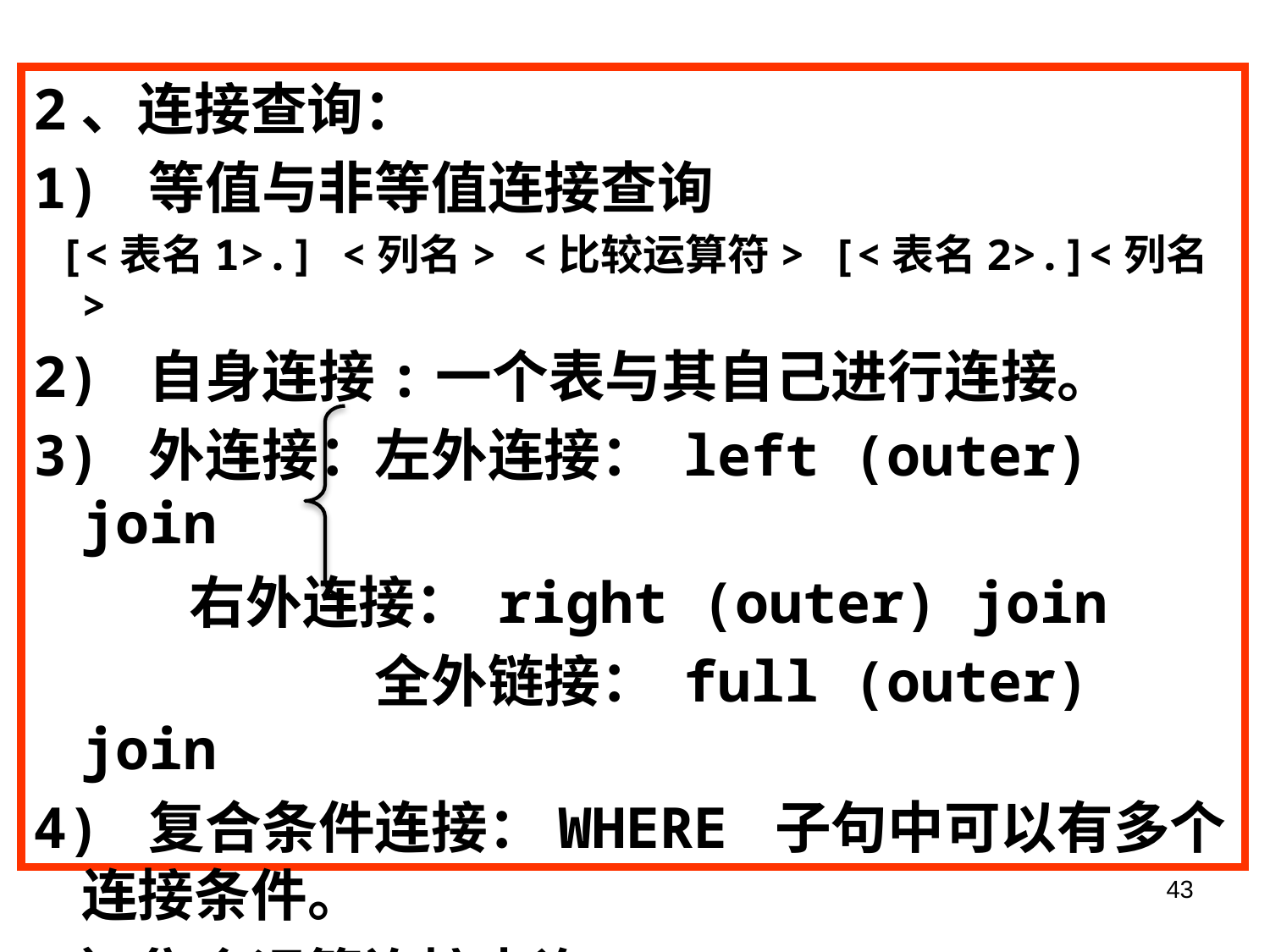

2、连接查询：
1) 等值与非等值连接查询
 [<表名1>.] <列名> <比较运算符> [<表名2>.]<列名>
2) 自身连接:一个表与其自己进行连接。
3) 外连接：左外连接： left (outer) join
           右外连接： right (outer) join
			  全外链接： full (outer) join
4) 复合条件连接：WHERE 子句中可以有多个连接条件。
5）集合运算连接查询

43